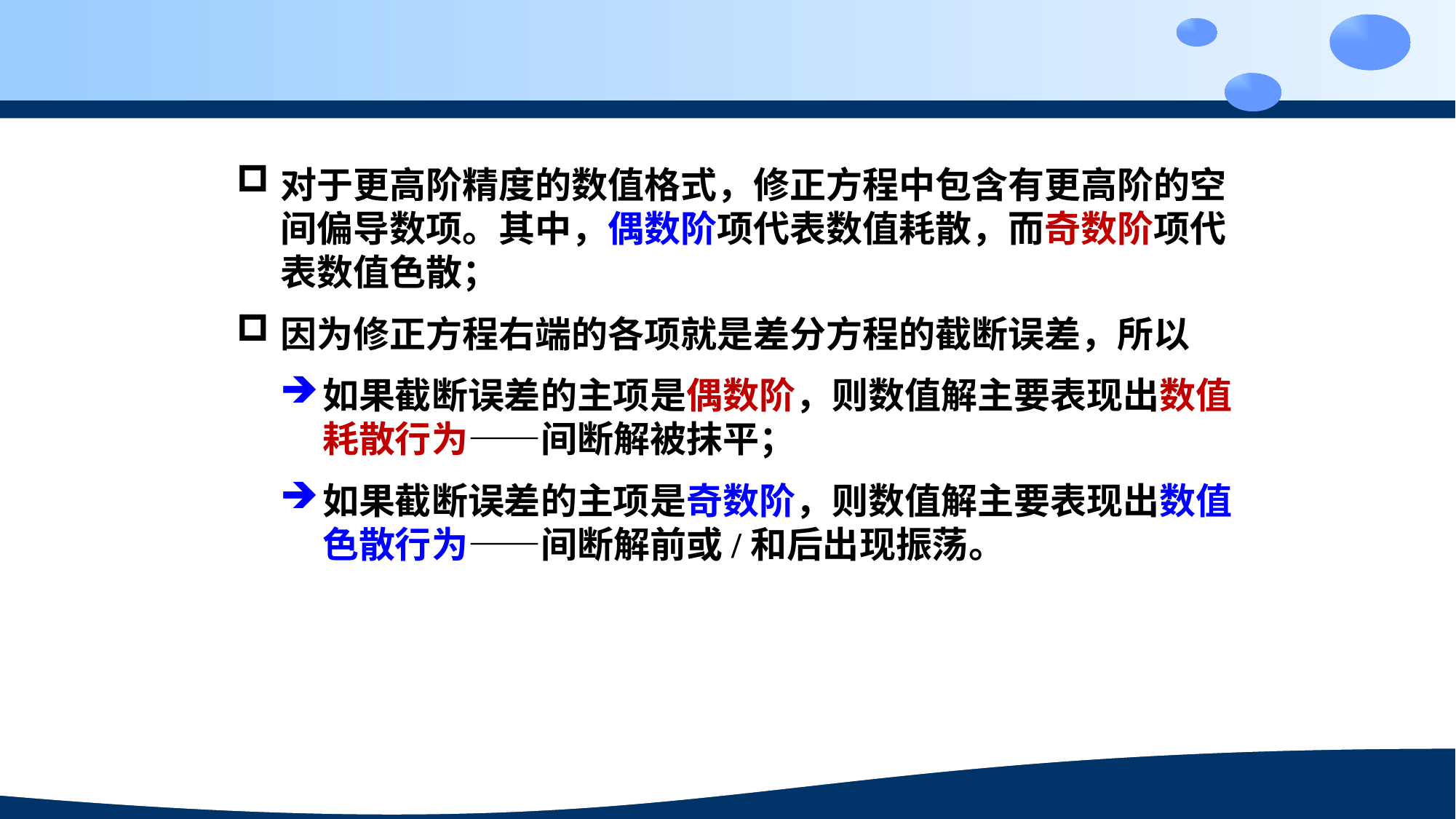

对于更高阶精度的数值格式，修正方程中包含有更高阶的空间偏导数项。其中，偶数阶项代表数值耗散，而奇数阶项代表数值色散；
因为修正方程右端的各项就是差分方程的截断误差，所以
如果截断误差的主项是偶数阶，则数值解主要表现出数值耗散行为——间断解被抹平；
如果截断误差的主项是奇数阶，则数值解主要表现出数值色散行为——间断解前或/和后出现振荡。